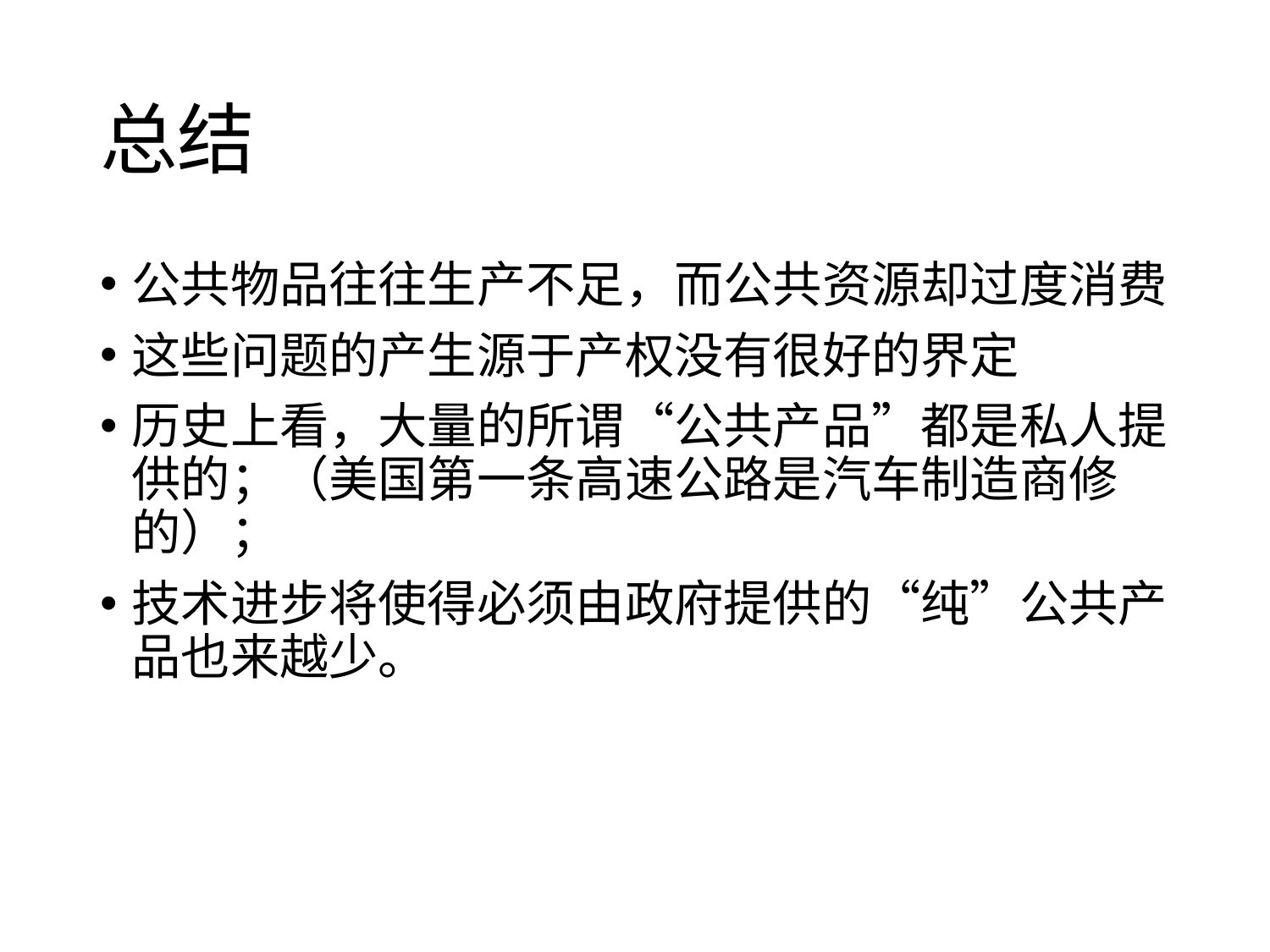

# 总结
公共物品往往生产不足，而公共资源却过度消费
这些问题的产生源于产权没有很好的界定
历史上看，大量的所谓“公共产品”都是私人提供的；（美国第一条高速公路是汽车制造商修的）；
技术进步将使得必须由政府提供的“纯”公共产品也来越少。